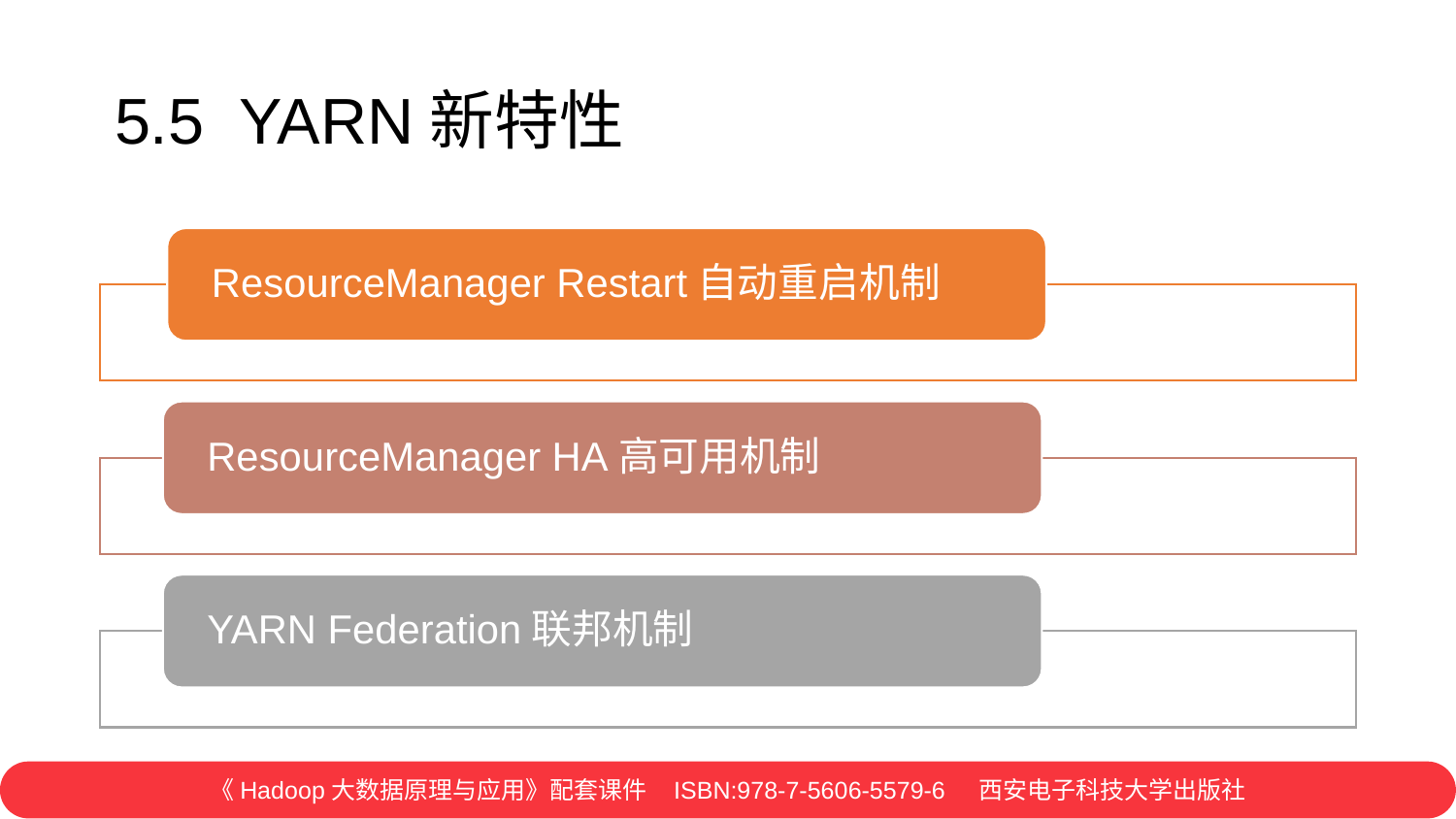

# 5.5  YARN新特性
ResourceManager Restart自动重启机制
ResourceManager HA高可用机制
YARN Federation联邦机制